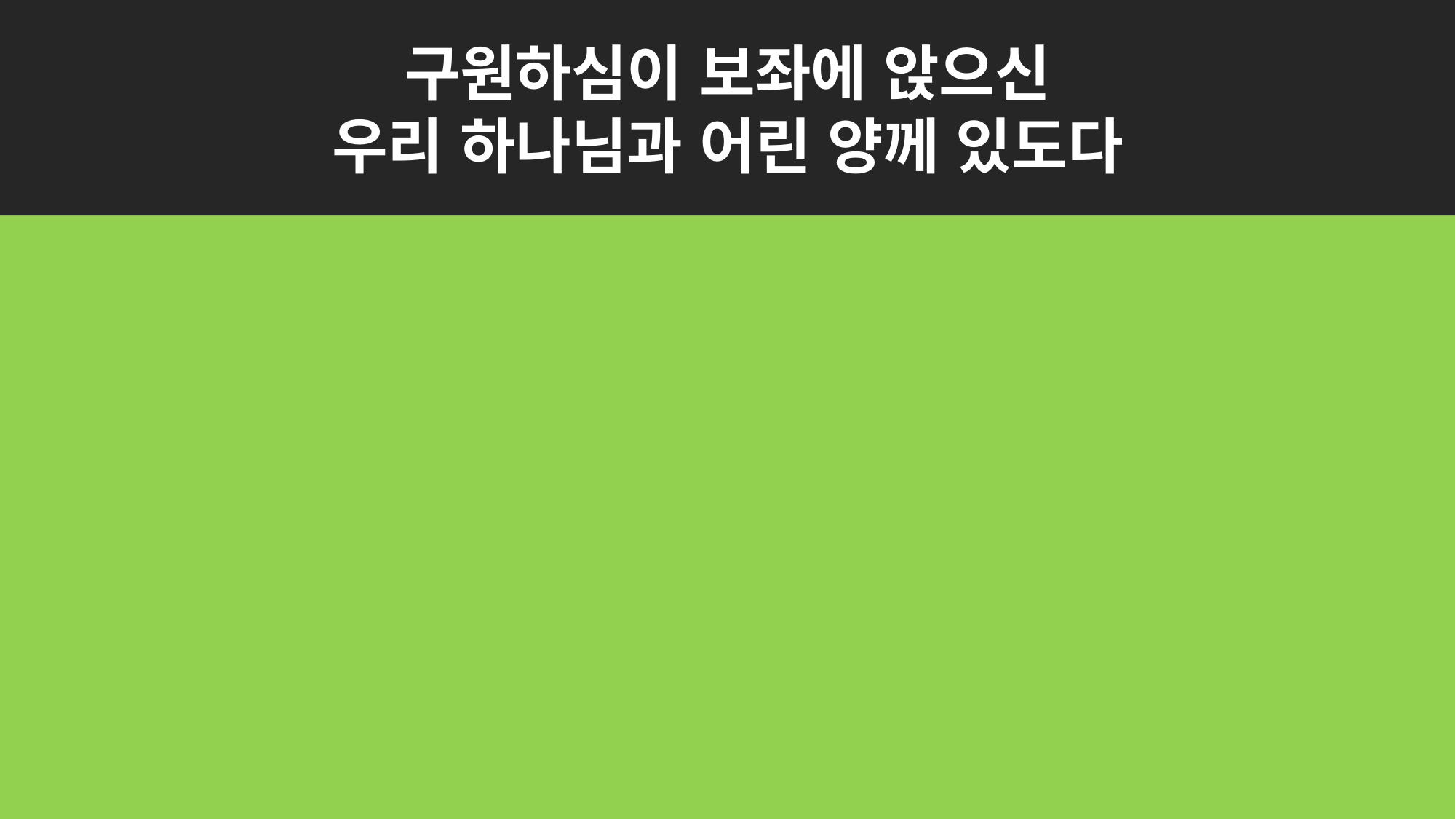

구원하심이 보좌에 앉으신
우리 하나님과 어린 양께 있도다